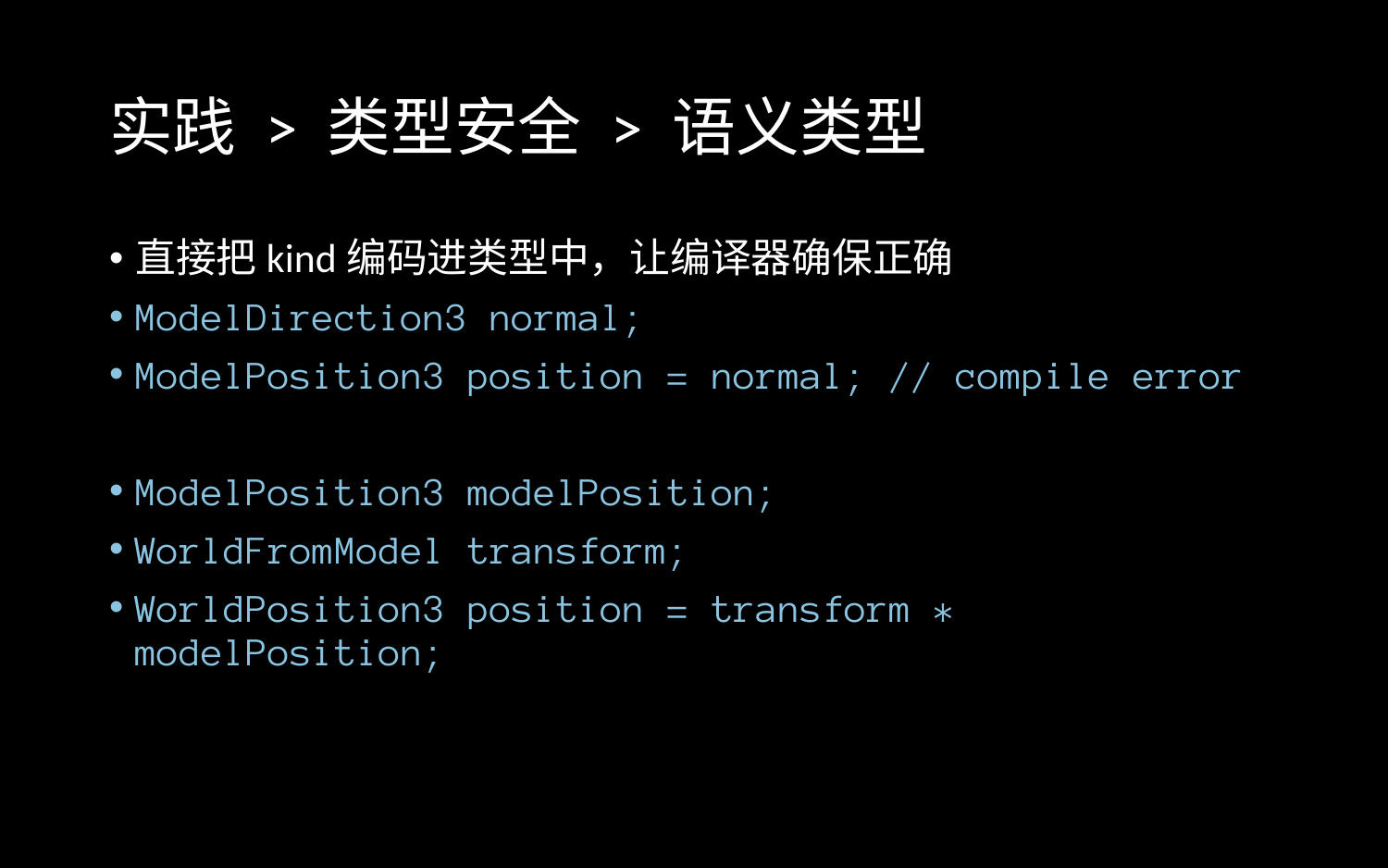

# 实践 > 类型安全 > 语义类型
直接把kind编码进类型中，让编译器确保正确
ModelDirection3 normal;
ModelPosition3 position = normal; // compile error

ModelPosition3 modelPosition;
WorldFromModel transform;
WorldPosition3 position = transform * modelPosition;